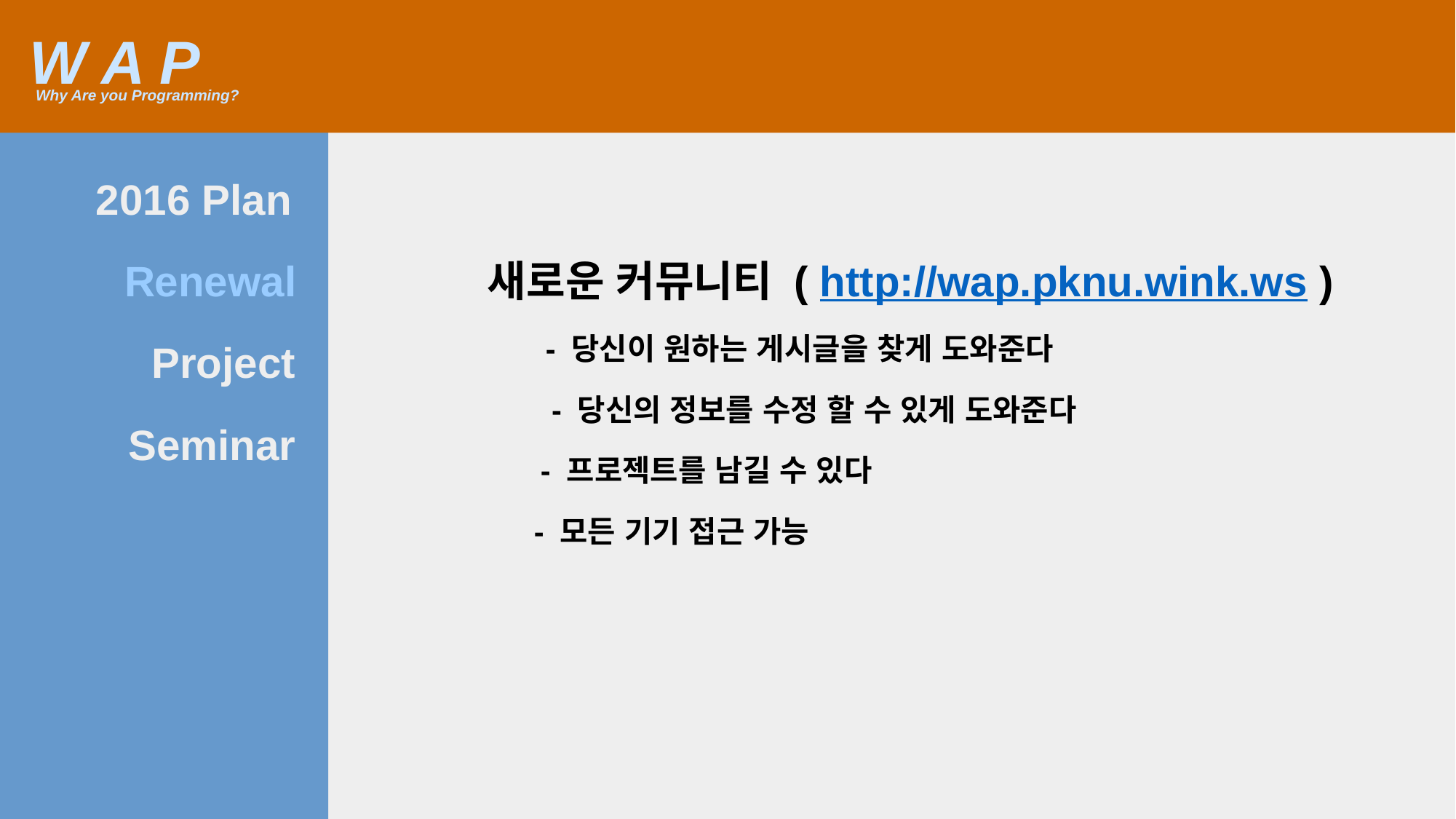

W A P
Why Are you Programming?
2016 Plan
Renewal
새로운 커뮤니티 ( http://wap.pknu.wink.ws )
 - 당신이 원하는 게시글을 찾게 도와준다
Project
 - 당신의 정보를 수정 할 수 있게 도와준다
Seminar
 - 프로젝트를 남길 수 있다
 - 모든 기기 접근 가능